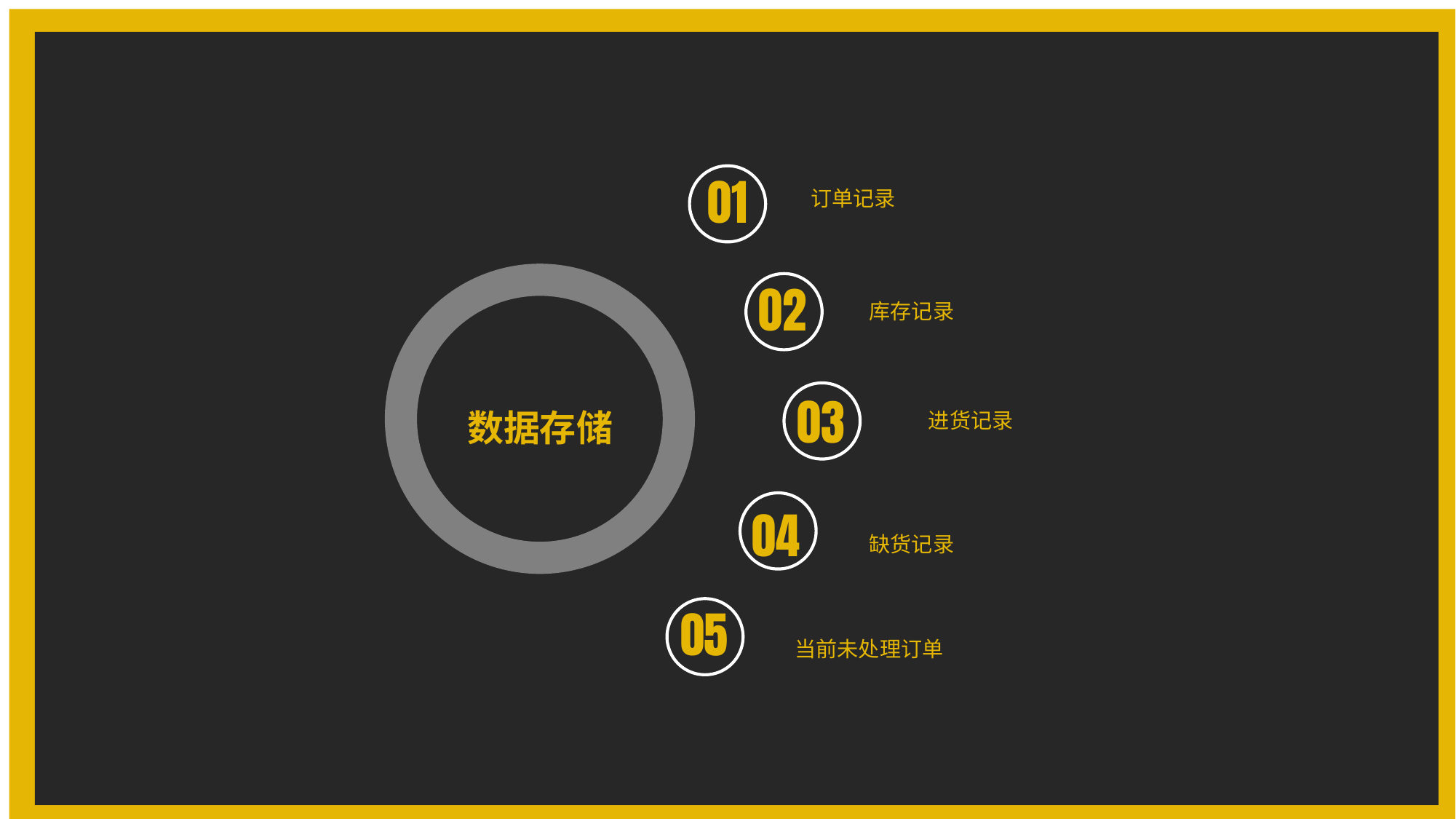

订单记录

01
库存记录

02
进货记录
数据存储

03

缺货记录
04

当前未处理订单
05